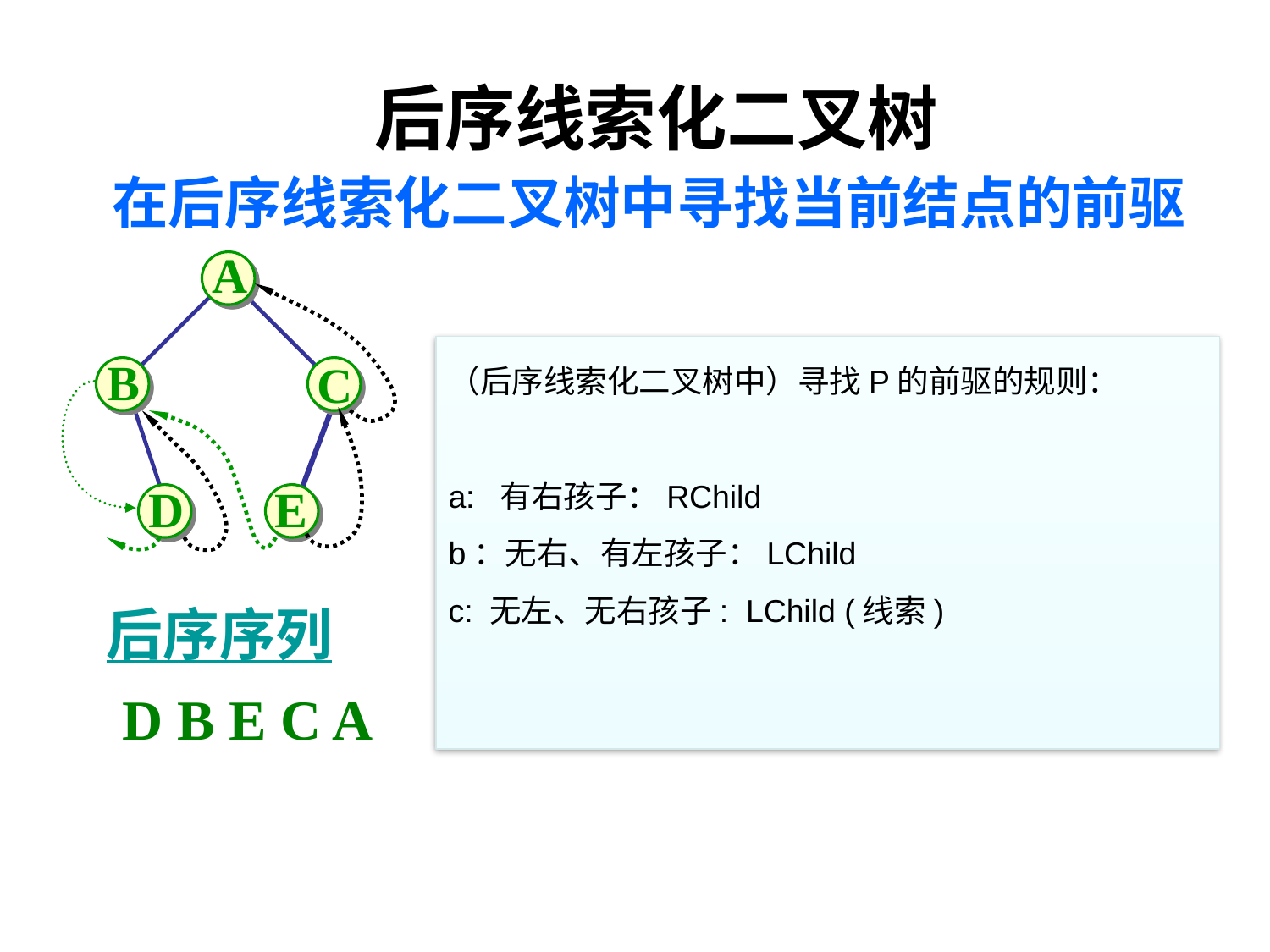

# 后序线索化二叉树
在后序线索化二叉树中寻找当前结点的前驱
A

B
C

D
E

（后序线索化二叉树中）寻找P的前驱的规则：

a:  有右孩子：RChild
b：无右、有左孩子：LChild
c: 无左、无右孩子:  LChild (线索)

后序序列

 D B E C A